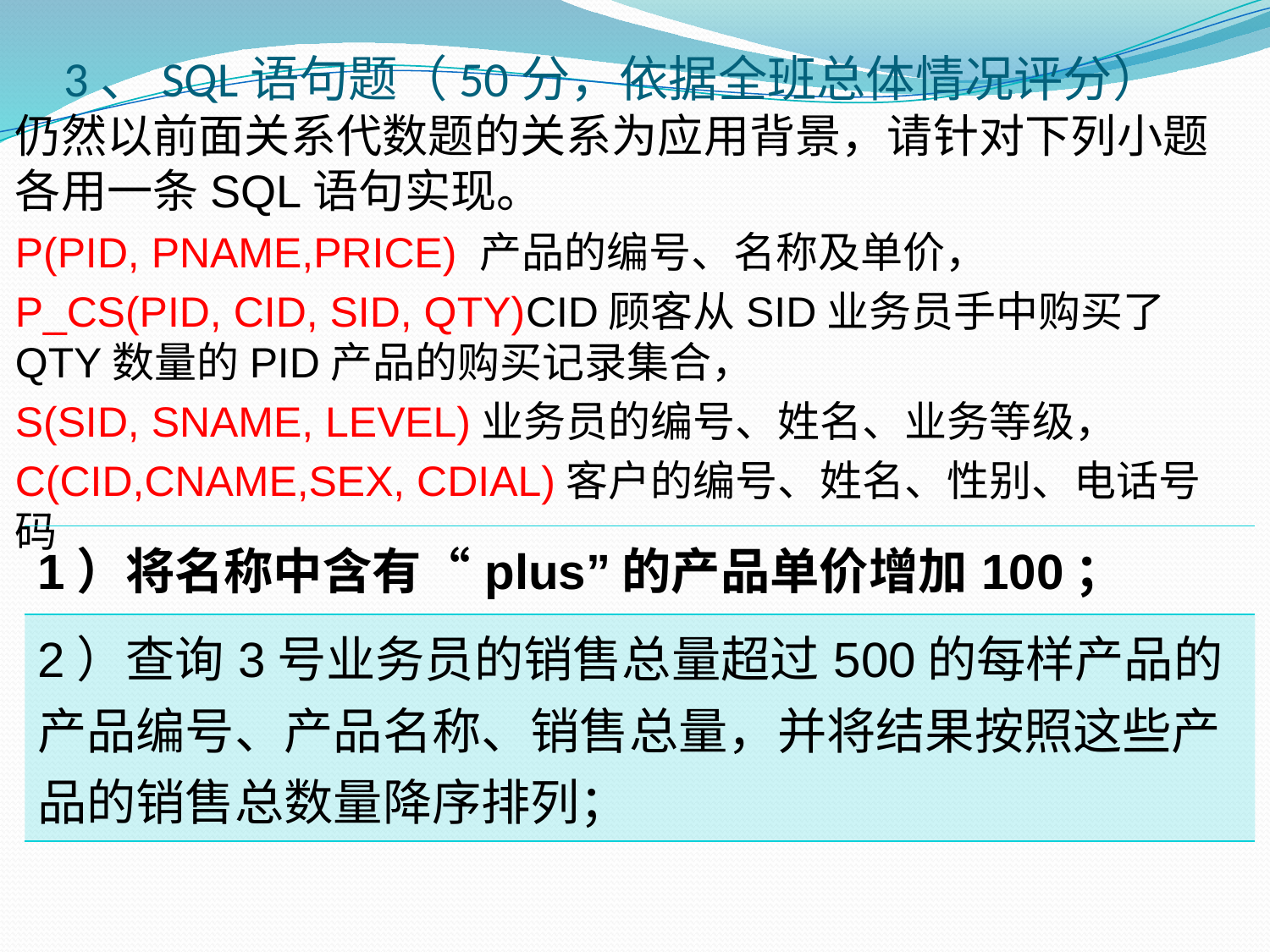

# 3、SQL语句题（50分，依据全班总体情况评分）
仍然以前面关系代数题的关系为应用背景，请针对下列小题各用一条SQL语句实现。
P(PID, PNAME,PRICE) 产品的编号、名称及单价，
P_CS(PID, CID, SID, QTY)CID顾客从SID业务员手中购买了QTY数量的PID产品的购买记录集合，
S(SID, SNAME, LEVEL)业务员的编号、姓名、业务等级，
C(CID,CNAME,SEX, CDIAL)客户的编号、姓名、性别、电话号码

| 1）将名称中含有“plus”的产品单价增加100； |
| --- |
| 2）查询3号业务员的销售总量超过500的每样产品的产品编号、产品名称、销售总量，并将结果按照这些产品的销售总数量降序排列； |